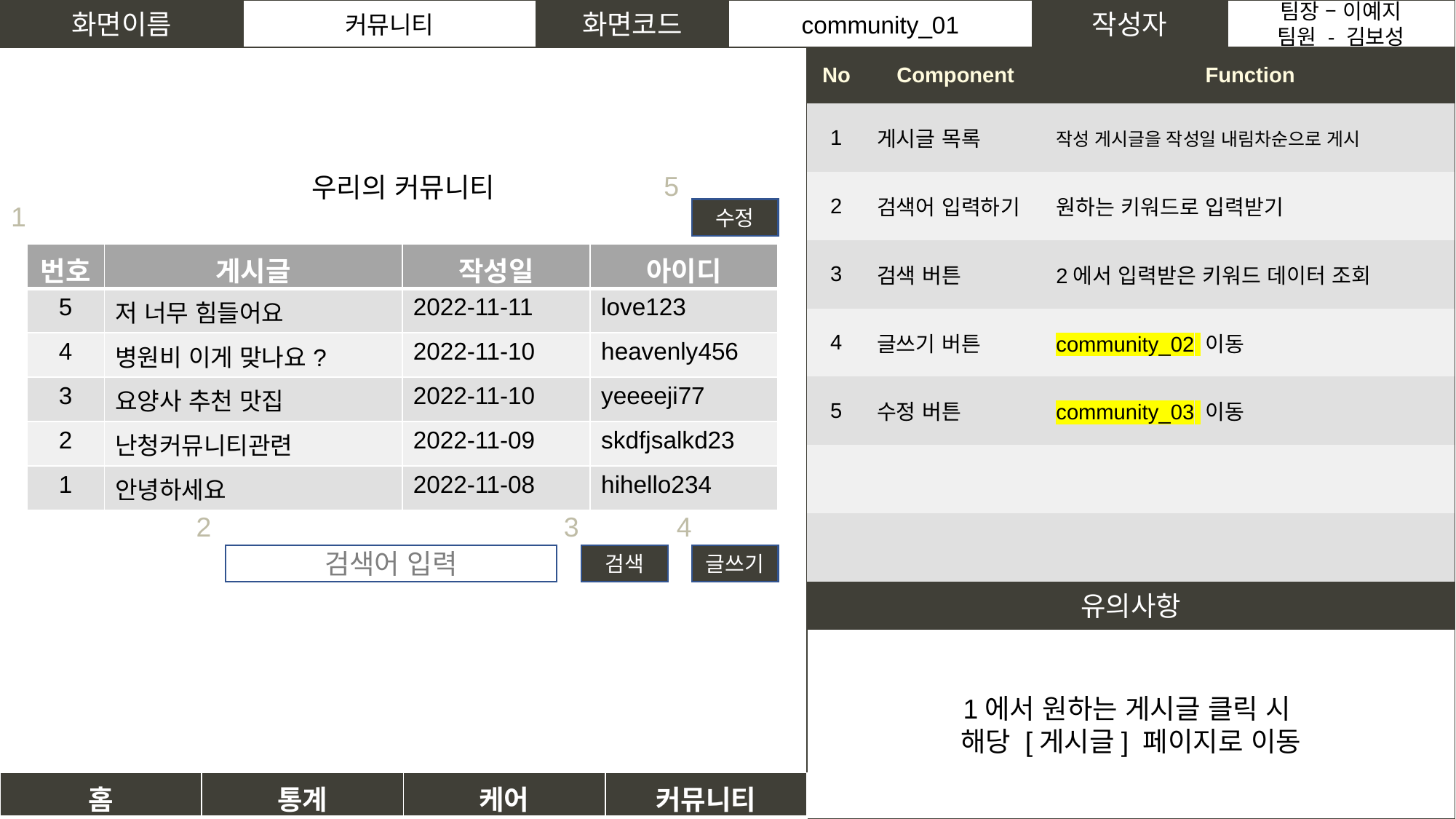

화면이름
커뮤니티
화면코드
community_01
작성자
팀장 – 이예지
팀원 - 김보성
| No | Component | Function |
| --- | --- | --- |
| 1 | 게시글 목록 | 작성 게시글을 작성일 내림차순으로 게시 |
| 2 | 검색어 입력하기 | 원하는 키워드로 입력받기 |
| 3 | 검색 버튼 | 2에서 입력받은 키워드 데이터 조회 |
| 4 | 글쓰기 버튼 | community\_02 이동 |
| 5 | 수정 버튼 | community\_03 이동 |
|  |  |  |
|  |  |  |
5
우리의 커뮤니티
1
수정
| 번호 | 게시글 | 작성일 | 아이디 |
| --- | --- | --- | --- |
| 5 | 저 너무 힘들어요 | 2022-11-11 | love123 |
| 4 | 병원비 이게 맞나요? | 2022-11-10 | heavenly456 |
| 3 | 요양사 추천 맛집 | 2022-11-10 | yeeeeji77 |
| 2 | 난청커뮤니티관련 | 2022-11-09 | skdfjsalkd23 |
| 1 | 안녕하세요 | 2022-11-08 | hihello234 |
2
3
4
글쓰기
검색어 입력
검색
유의사항
1에서 원하는 게시글 클릭 시
해당 [게시글] 페이지로 이동
| 홈 | 통계 | 케어 | 커뮤니티 |
| --- | --- | --- | --- |